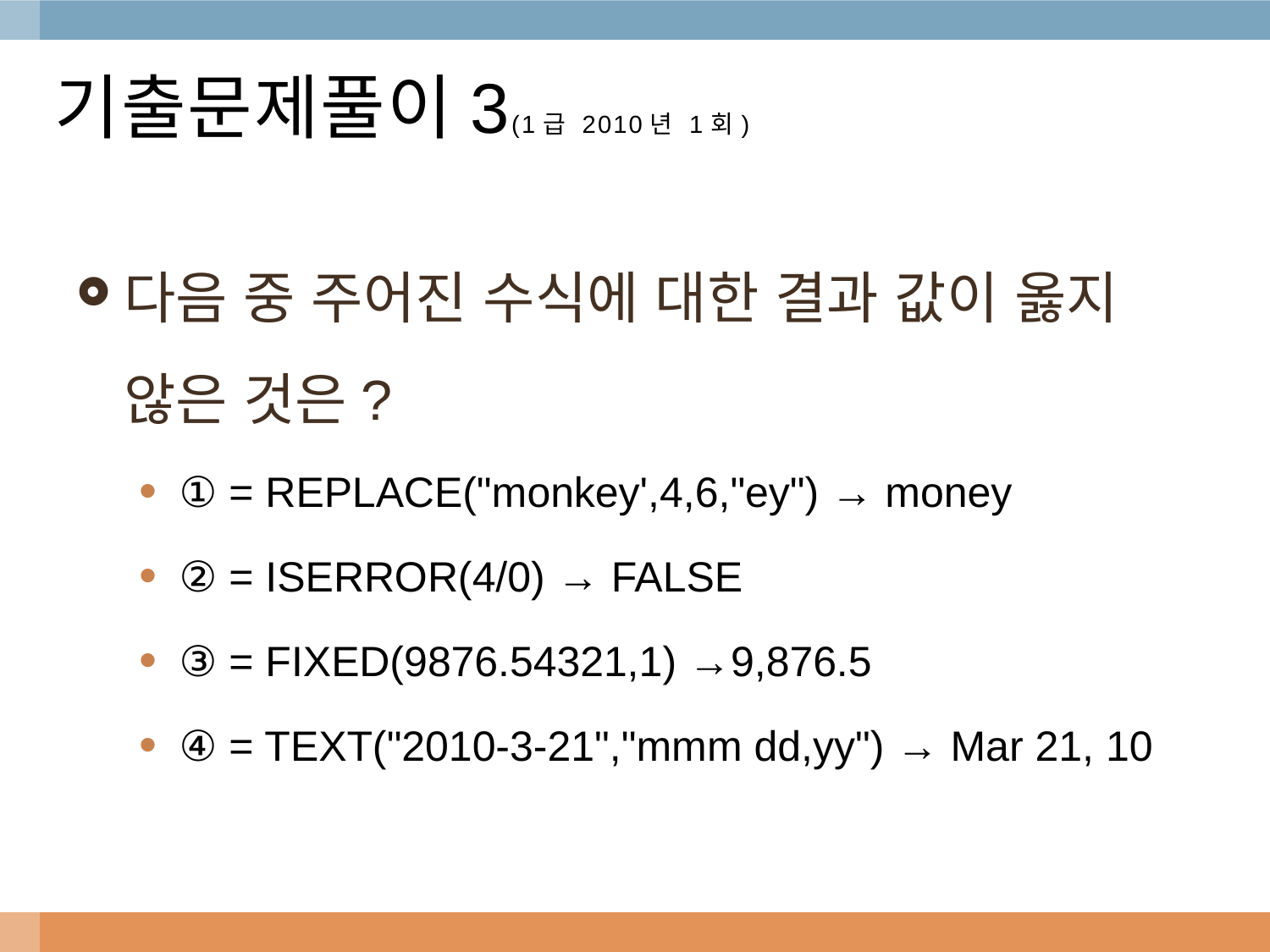

# 기출문제풀이3(1급 2010년 1회)
다음 중 주어진 수식에 대한 결과 값이 옳지 않은 것은?
① = REPLACE("monkey',4,6,"ey") → money
② = ISERROR(4/0) → FALSE
③ = FIXED(9876.54321,1) →9,876.5
④ = TEXT("2010-3-21","mmm dd,yy") → Mar 21, 10